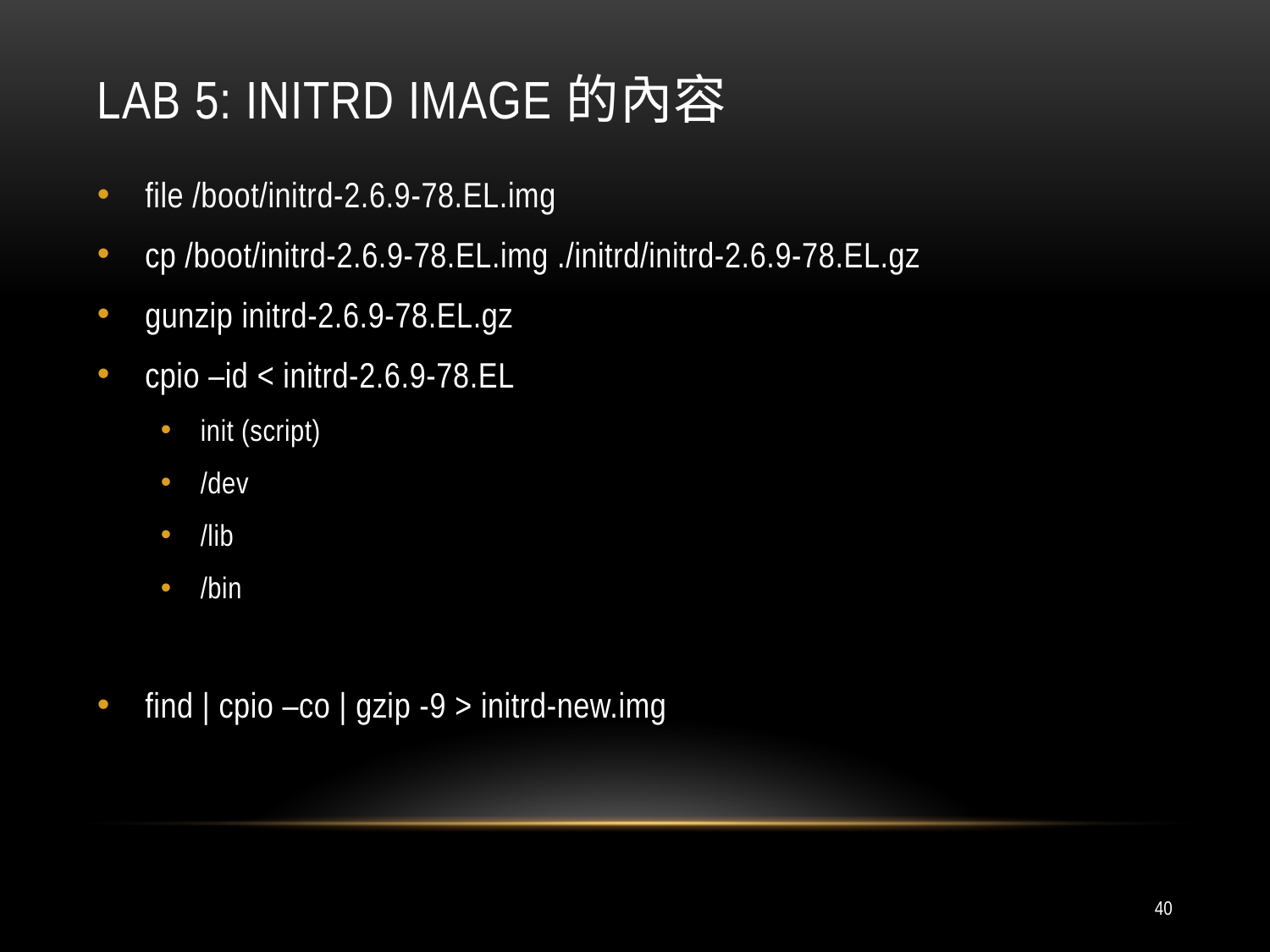

# LAB 5: initrd image的內容
file /boot/initrd-2.6.9-78.EL.img
cp /boot/initrd-2.6.9-78.EL.img ./initrd/initrd-2.6.9-78.EL.gz
gunzip initrd-2.6.9-78.EL.gz
cpio –id < initrd-2.6.9-78.EL
init (script)
/dev
/lib
/bin

find | cpio –co | gzip -9 > initrd-new.img
40